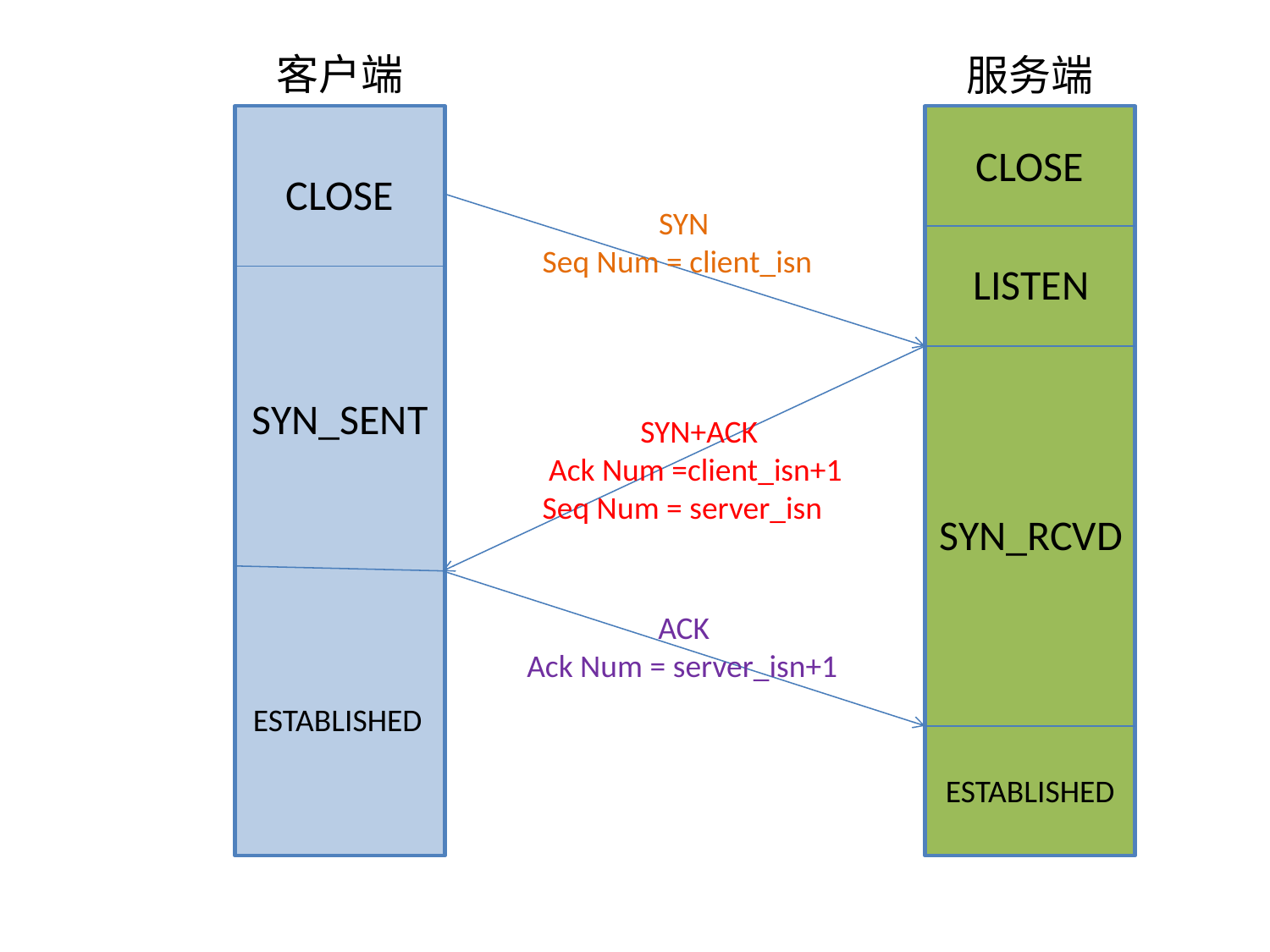

客户端
服务端

CLOSE
CLOSE
SYN
Seq Num = client_isn
LISTEN
SYN_SENT
SYN+ACK
Ack Num =client_isn+1
Seq Num = server_isn
SYN_RCVD
ACK
Ack Num = server_isn+1
ESTABLISHED
ESTABLISHED